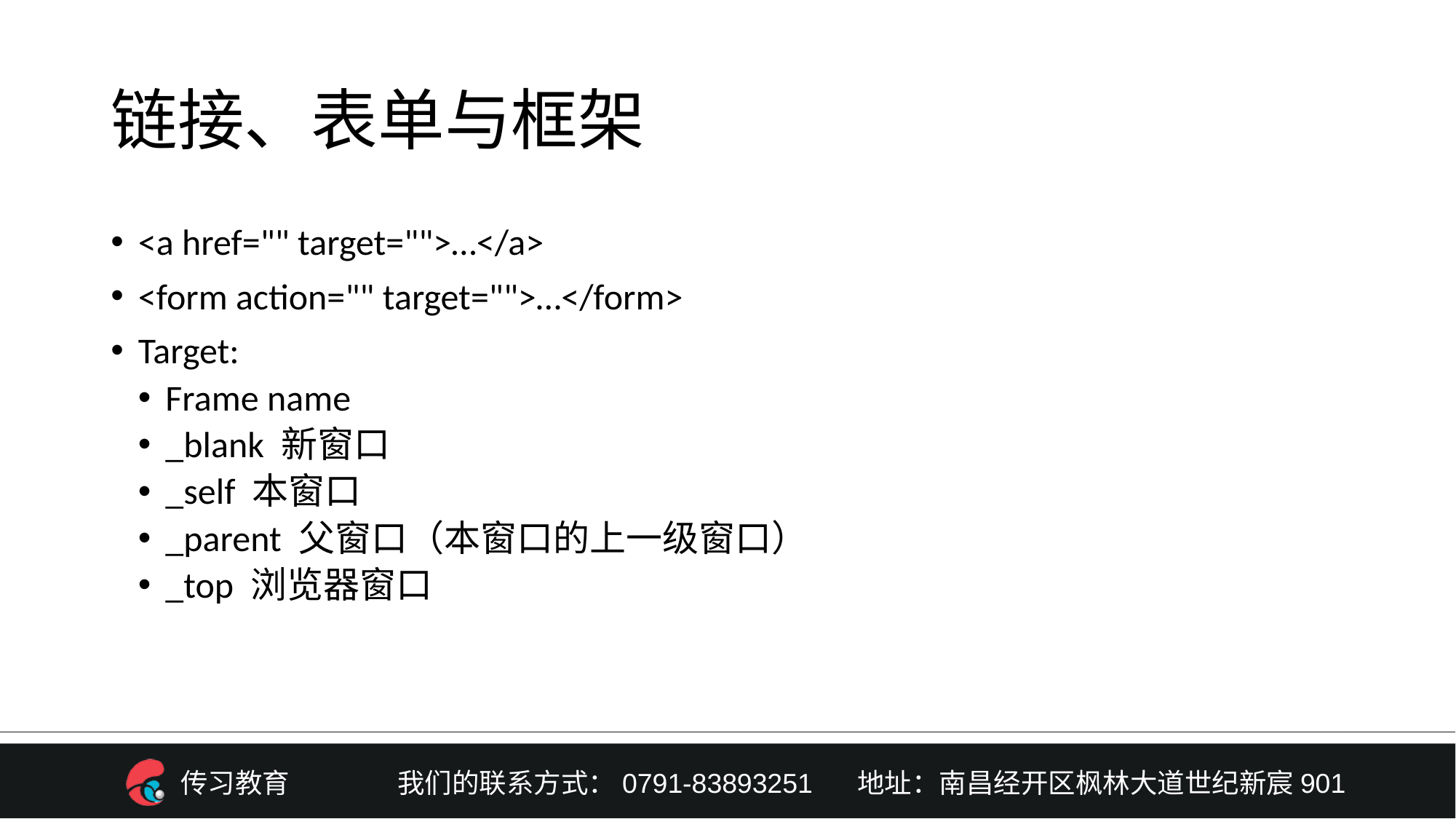

# 链接、表单与框架
<a href="" target="">…</a>
<form action="" target="">…</form>
Target:
Frame name
_blank 新窗口
_self 本窗口
_parent 父窗口（本窗口的上一级窗口）
_top 浏览器窗口